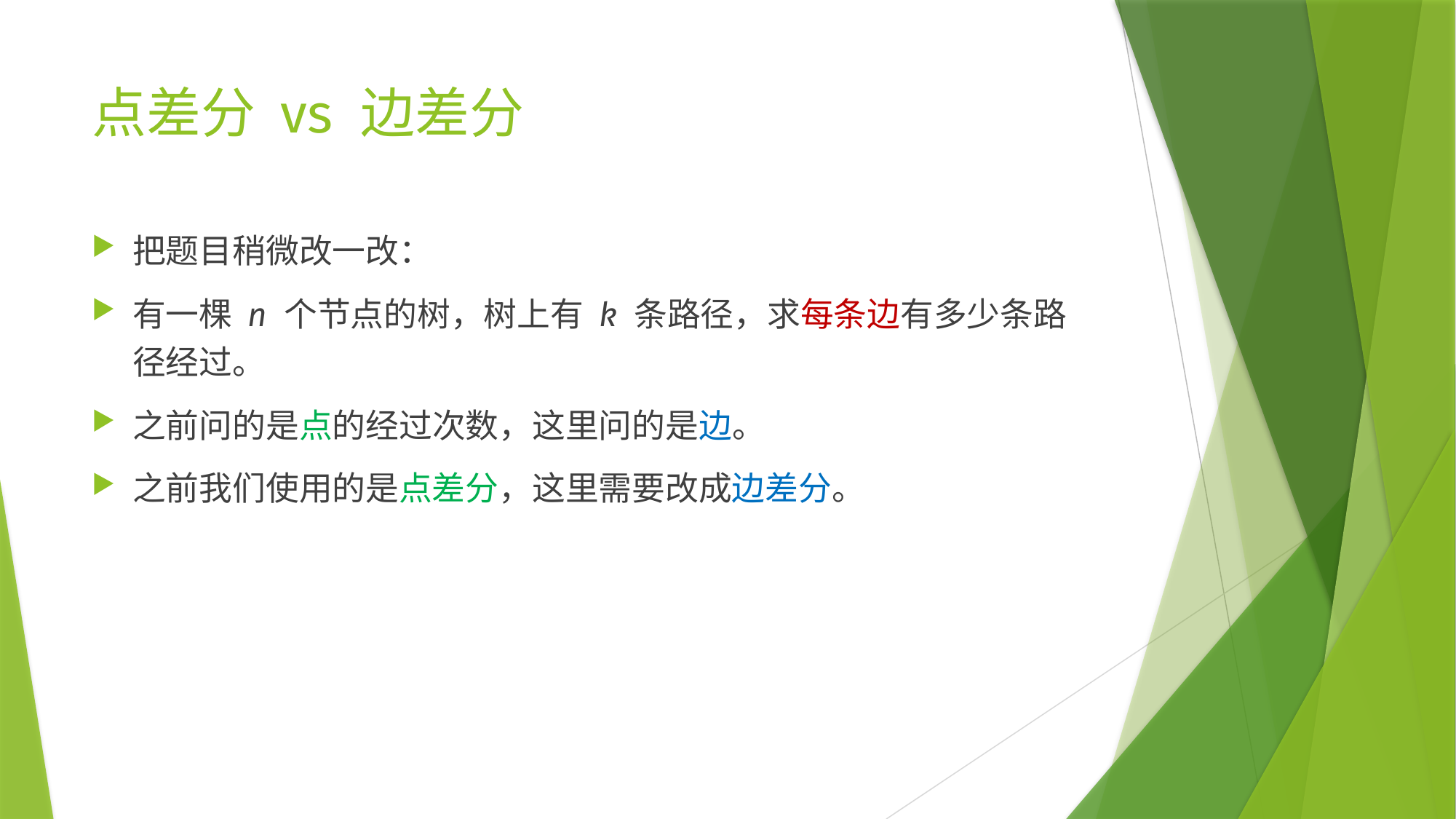

# 点差分 vs 边差分
把题目稍微改一改：
有一棵 n 个节点的树，树上有 k 条路径，求每条边有多少条路径经过。
之前问的是点的经过次数，这里问的是边。
之前我们使用的是点差分，这里需要改成边差分。